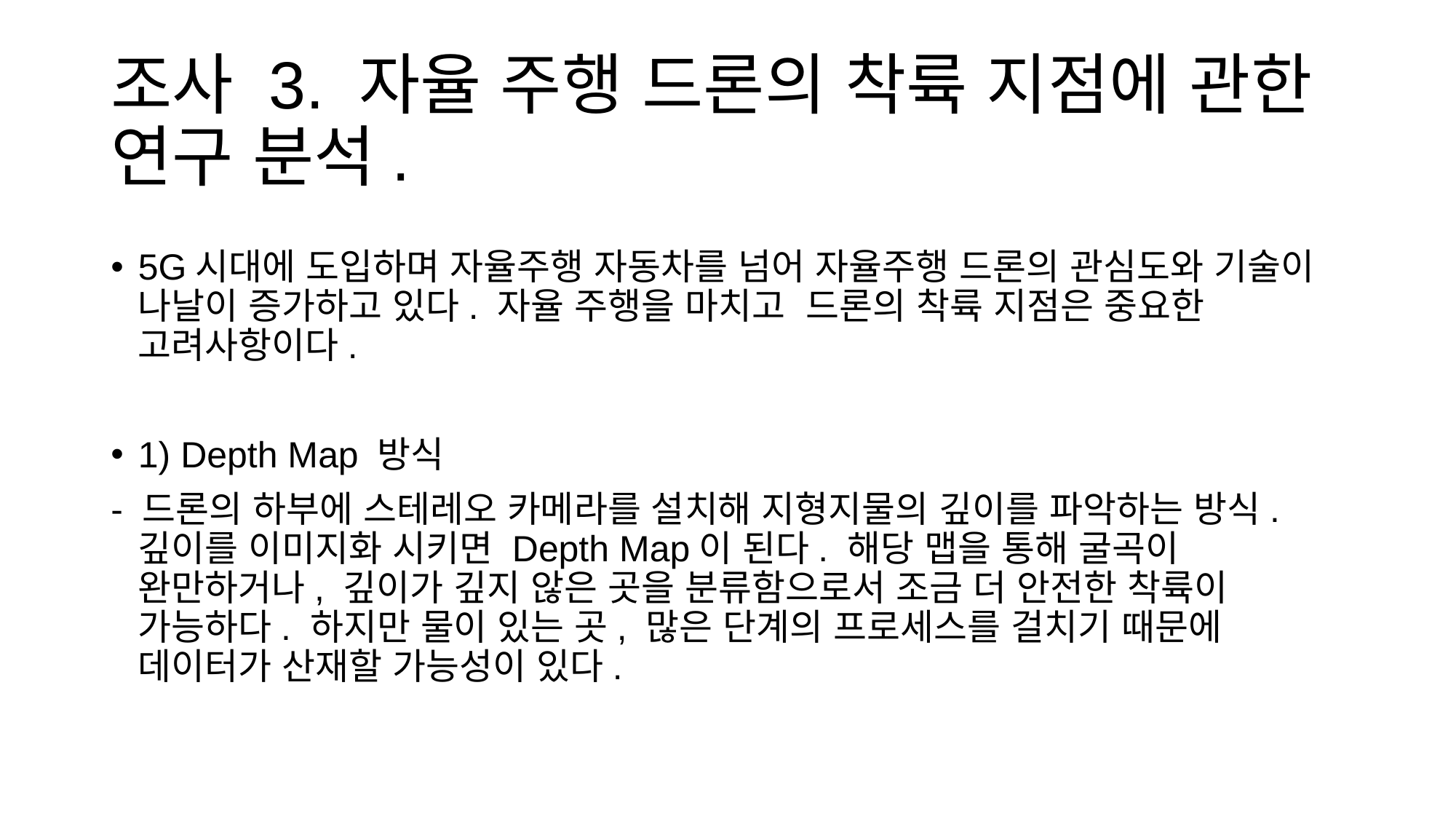

# 조사 3. 자율 주행 드론의 착륙 지점에 관한 연구 분석.
5G시대에 도입하며 자율주행 자동차를 넘어 자율주행 드론의 관심도와 기술이 나날이 증가하고 있다. 자율 주행을 마치고  드론의 착륙 지점은 중요한 고려사항이다.

1) Depth Map 방식
- 드론의 하부에 스테레오 카메라를 설치해 지형지물의 깊이를 파악하는 방식. 깊이를 이미지화 시키면 Depth Map이 된다. 해당 맵을 통해 굴곡이 완만하거나, 깊이가 깊지 않은 곳을 분류함으로서 조금 더 안전한 착륙이 가능하다. 하지만 물이 있는 곳, 많은 단계의 프로세스를 걸치기 때문에 데이터가 산재할 가능성이 있다.